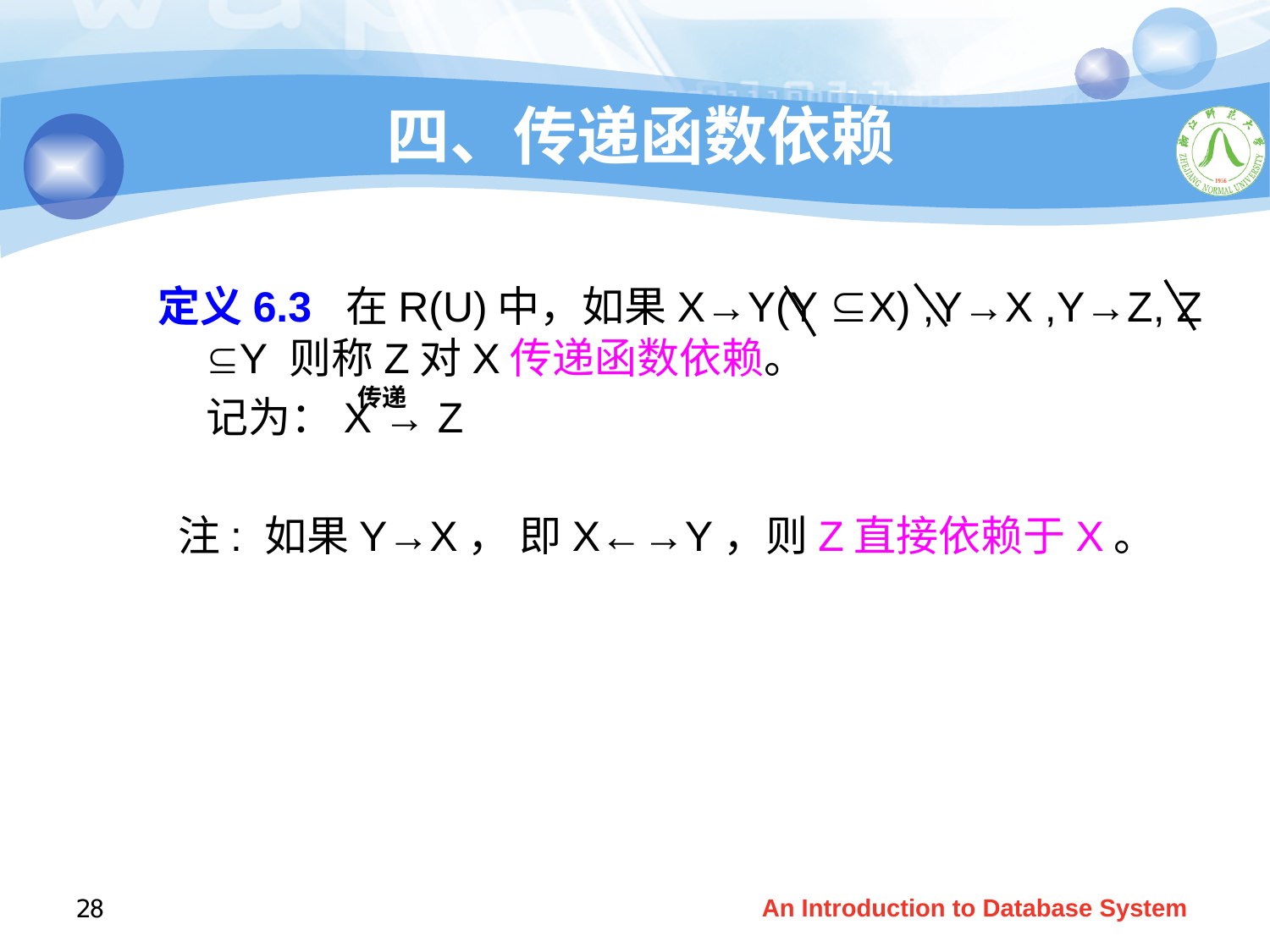

# 四、传递函数依赖
定义6.3  在R(U)中，如果X→Y(Y ⊆X) ,Y→X ,Y→Z, Z ⊆Y 则称Z对X传递函数依赖。
    记为：X → Z

 注: 如果Y→X， 即X←→Y，则Z直接依赖于X。

传递
28
An Introduction to Database System